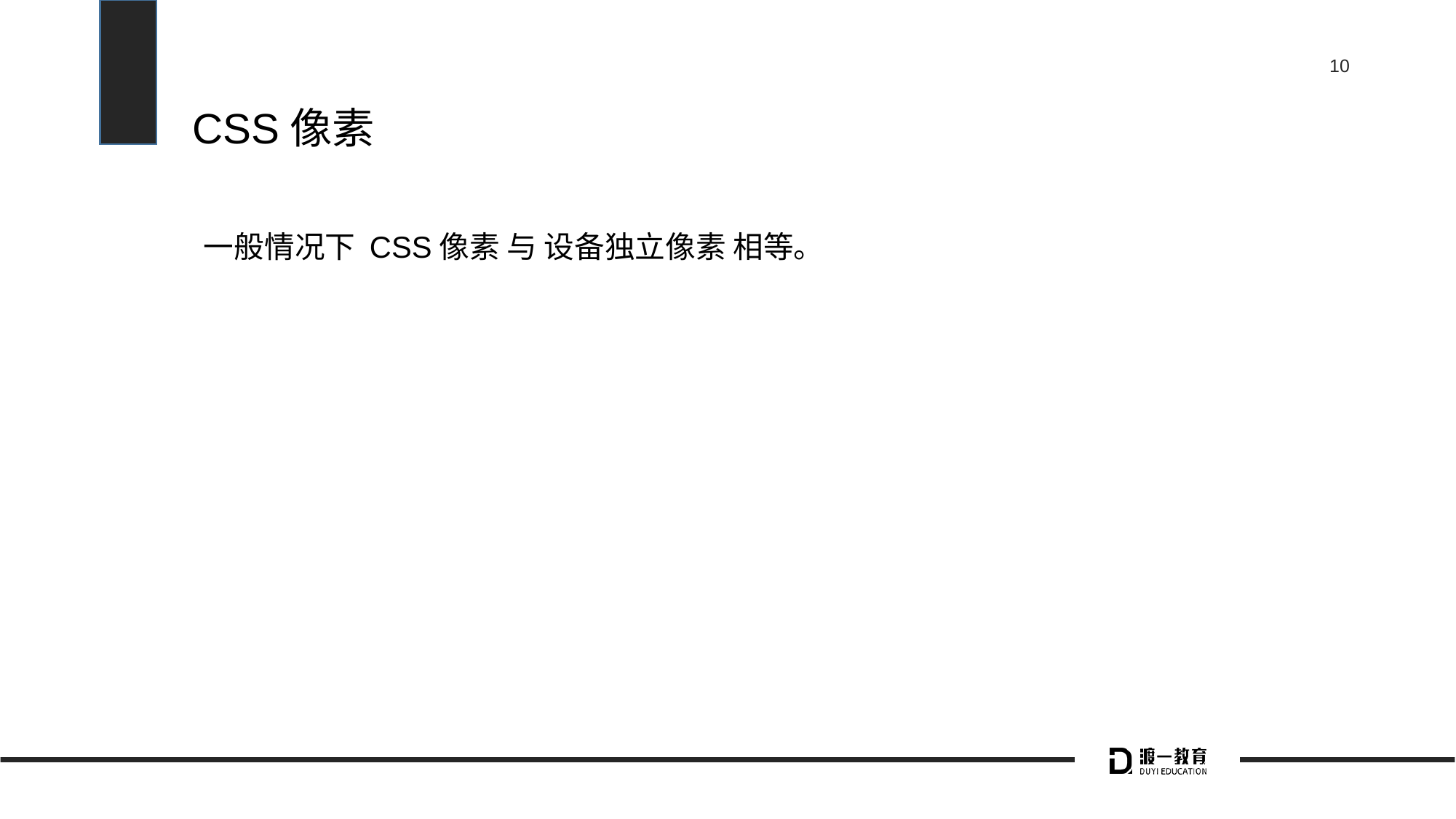

# CSS像素
一般情况下 CSS像素 与 设备独立像素 相等。